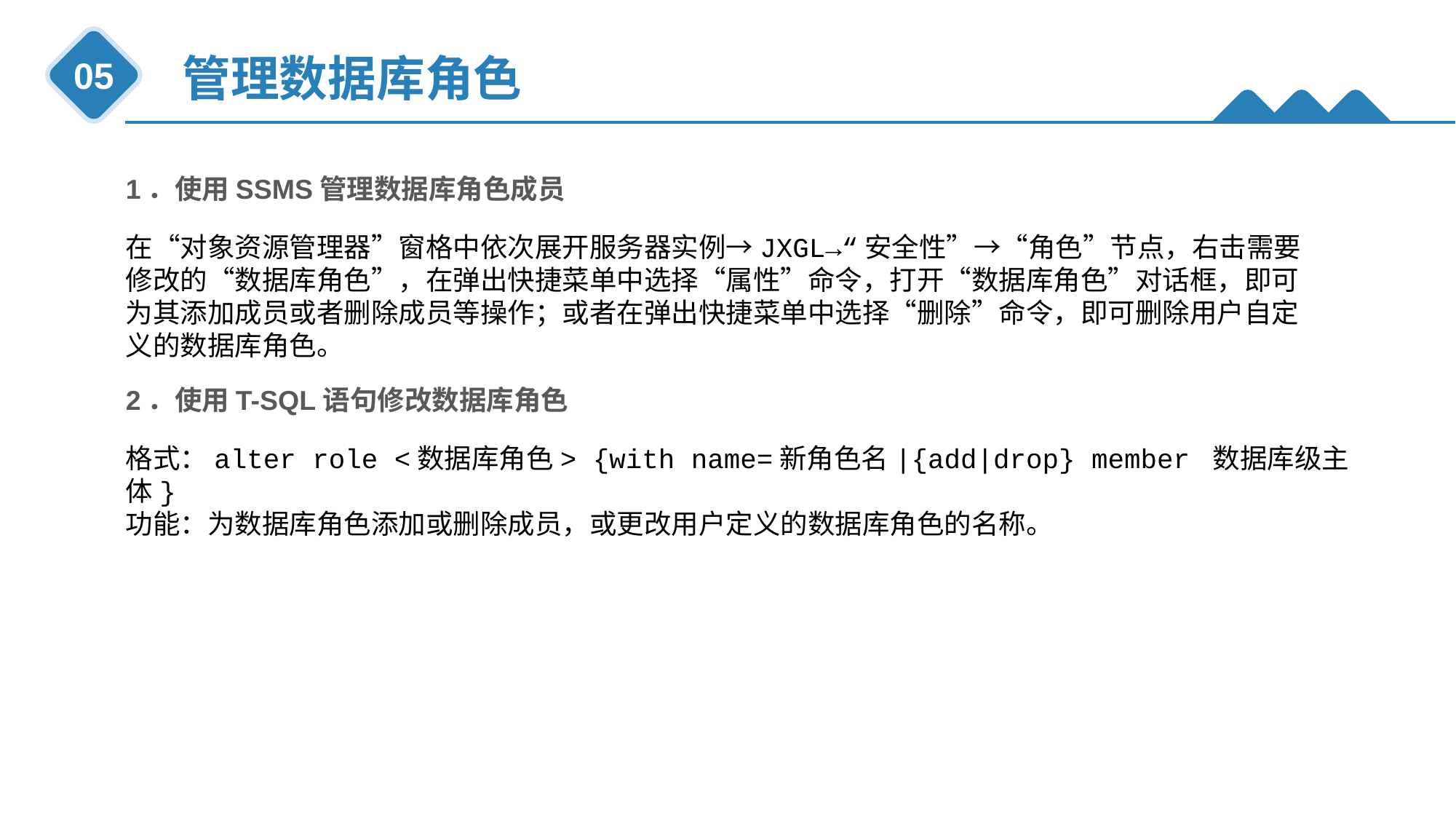

管理数据库角色
05

1．使用SSMS管理数据库角色成员
在“对象资源管理器”窗格中依次展开服务器实例→JXGL→“安全性”→“角色”节点，右击需要修改的“数据库角色”，在弹出快捷菜单中选择“属性”命令，打开“数据库角色”对话框，即可为其添加成员或者删除成员等操作；或者在弹出快捷菜单中选择“删除”命令，即可删除用户自定义的数据库角色。
2．使用T-SQL语句修改数据库角色
格式：alter role <数据库角色> {with name=新角色名|{add|drop} member 数据库级主体}
功能：为数据库角色添加或删除成员，或更改用户定义的数据库角色的名称。